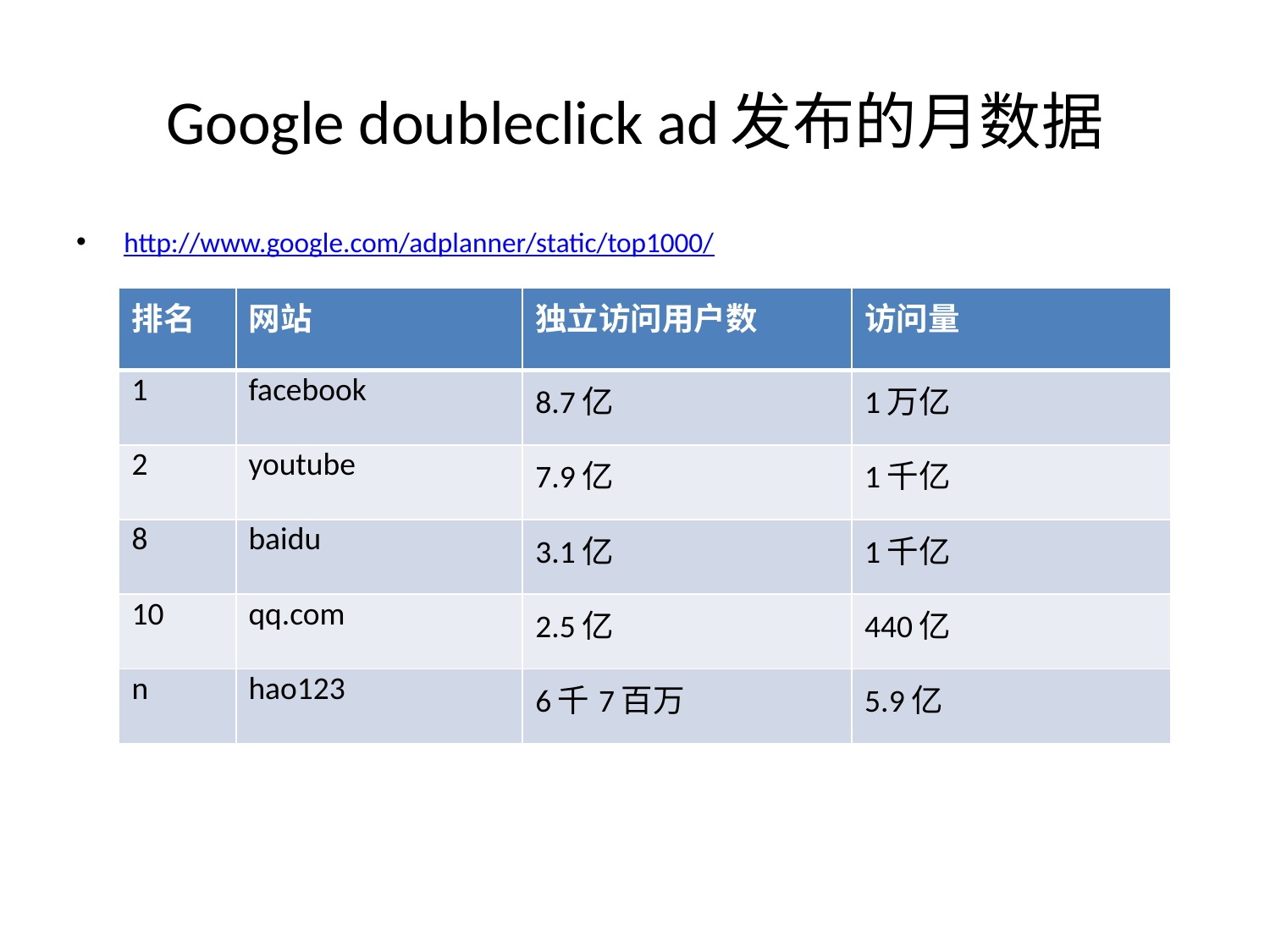

# Google doubleclick ad发布的月数据
http://www.google.com/adplanner/static/top1000/

| 排名 | 网站 | 独立访问用户数 | 访问量 |
| --- | --- | --- | --- |
| 1 | facebook | 8.7亿 | 1万亿 |
| 2 | youtube | 7.9亿 | 1千亿 |
| 8 | baidu | 3.1亿 | 1千亿 |
| 10 | qq.com | 2.5亿 | 440亿 |
| n | hao123 | 6千7百万 | 5.9亿 |